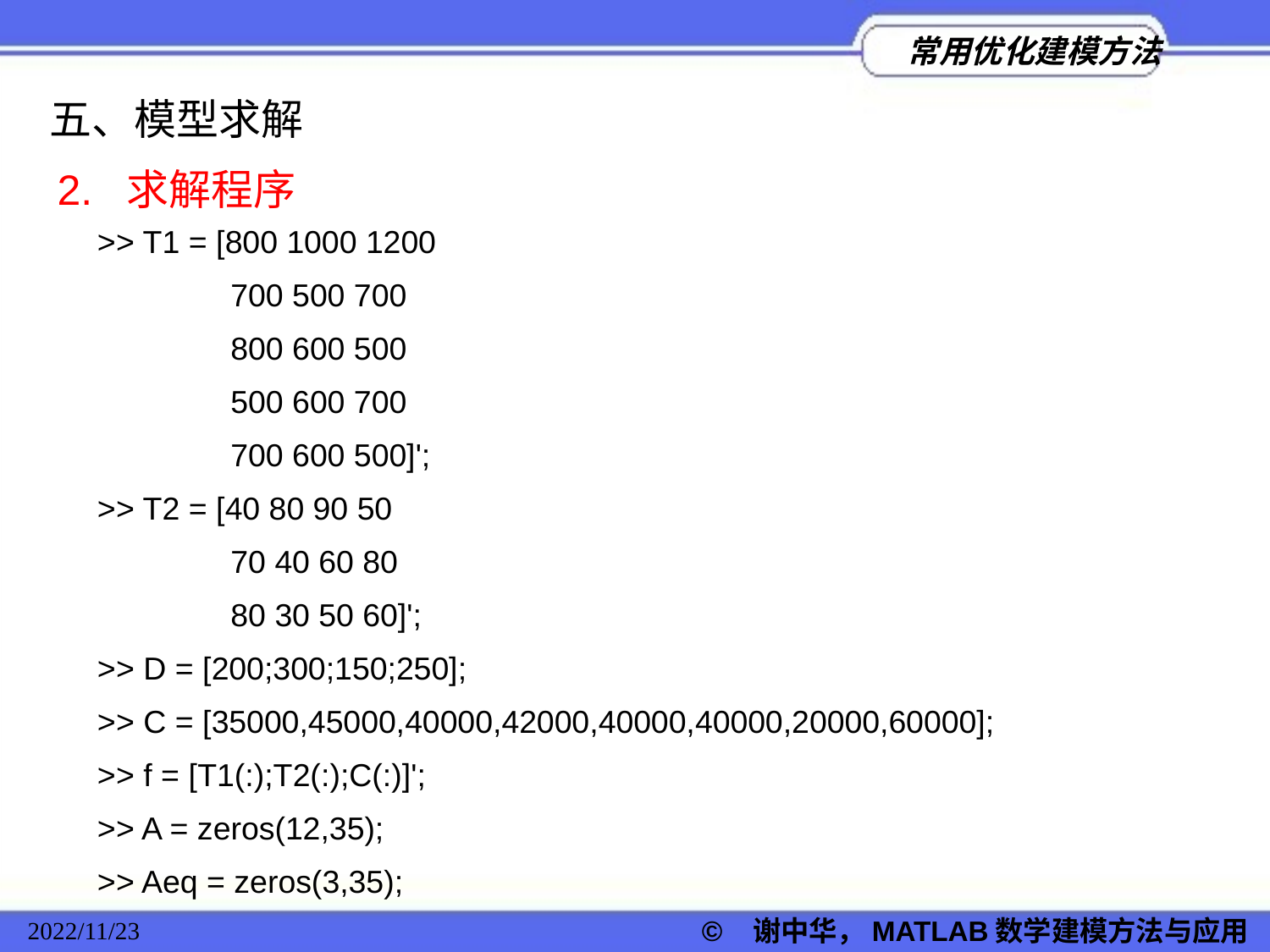

五、模型求解
2.  求解程序
>> T1 = [800 1000 1200
               700 500 700
               800 600 500
               500 600 700
               700 600 500]';
>> T2 = [40 80 90 50
               70 40 60 80
               80 30 50 60]';
>> D = [200;300;150;250];
>> C = [35000,45000,40000,42000,40000,40000,20000,60000];
>> f = [T1(:);T2(:);C(:)]';
>> A = zeros(12,35);
>> Aeq = zeros(3,35);
2022/11/23
©   谢中华，MATLAB数学建模方法与应用